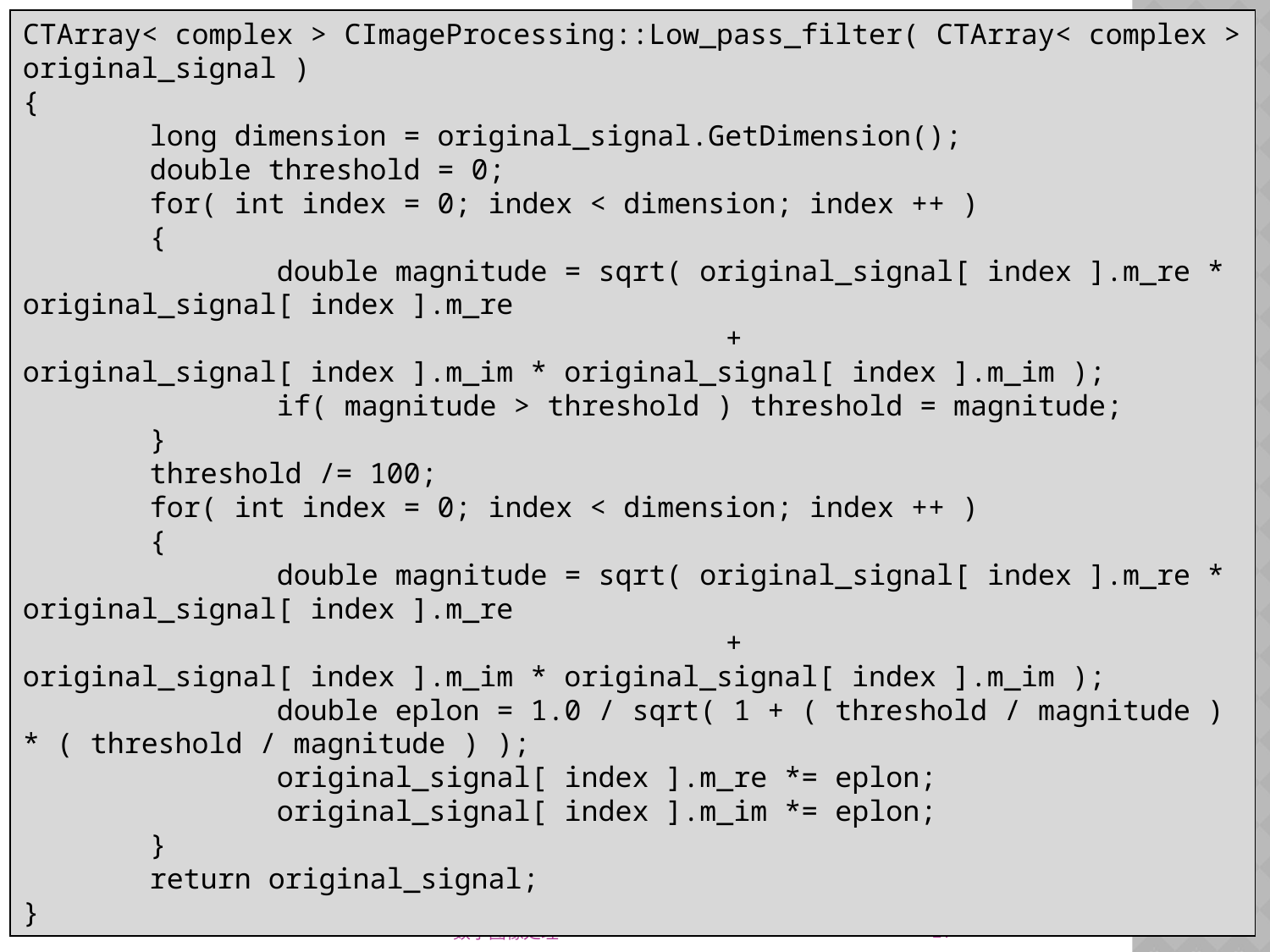

CTArray< complex > CImageProcessing::Low_pass_filter( CTArray< complex > original_signal )
{
	long dimension = original_signal.GetDimension();
	double threshold = 0;
	for( int index = 0; index < dimension; index ++ )
	{
		double magnitude = sqrt( original_signal[ index ].m_re * original_signal[ index ].m_re
			                   + original_signal[ index ].m_im * original_signal[ index ].m_im );
		if( magnitude > threshold ) threshold = magnitude;
	}
	threshold /= 100;
	for( int index = 0; index < dimension; index ++ )
	{
		double magnitude = sqrt( original_signal[ index ].m_re * original_signal[ index ].m_re
			                   + original_signal[ index ].m_im * original_signal[ index ].m_im );
		double eplon = 1.0 / sqrt( 1 + ( threshold / magnitude ) * ( threshold / magnitude ) );
		original_signal[ index ].m_re *= eplon;
		original_signal[ index ].m_im *= eplon;
	}
	return original_signal;
}
#

21
数字图像处理